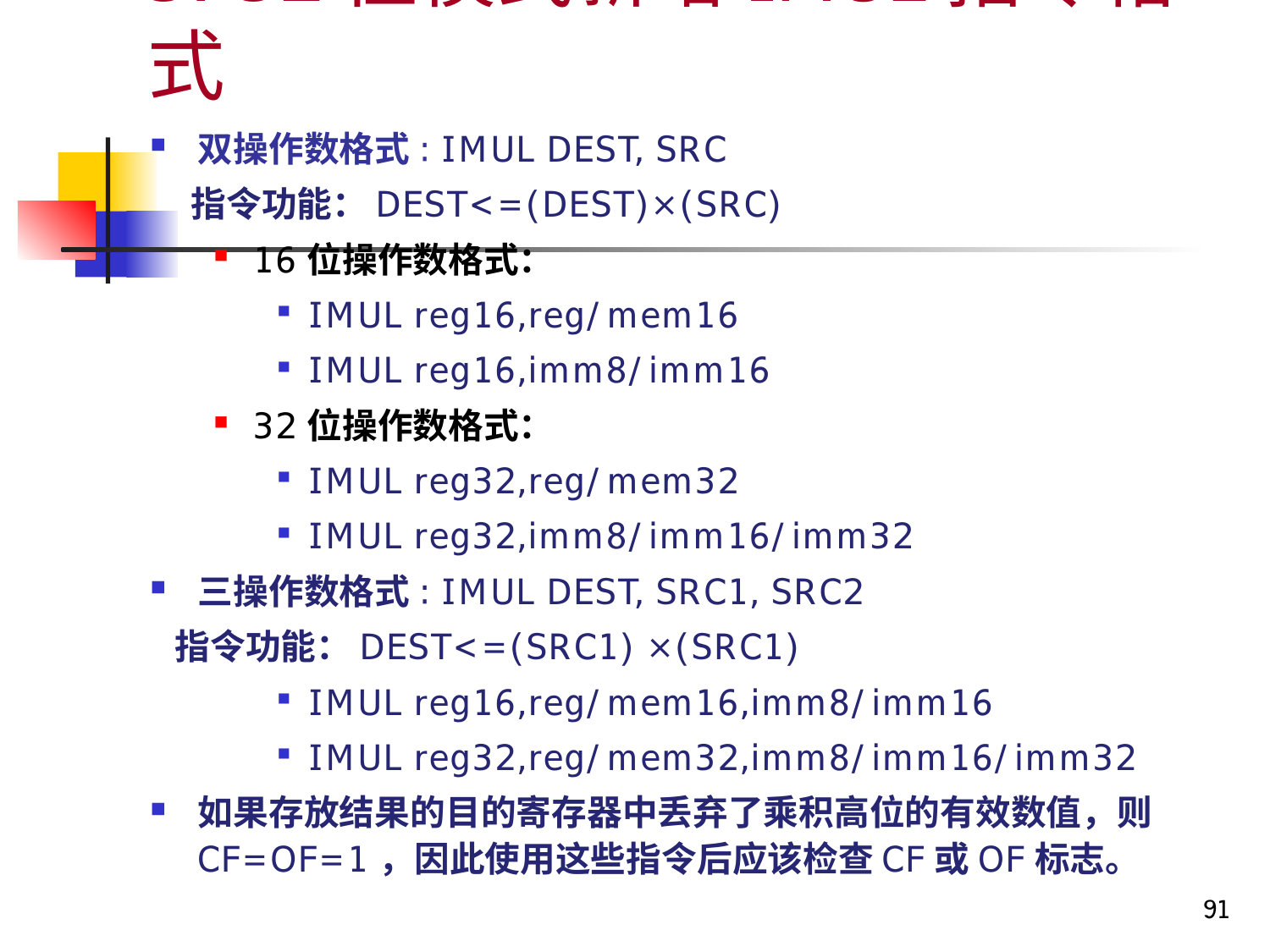

# 3. 32位模式新增IMUL指令格式
双操作数格式: IMUL DEST, SRC
    指令功能：DEST<=(DEST)×(SRC)
16位操作数格式：
IMUL reg16,reg/mem16
IMUL reg16,imm8/imm16
32位操作数格式：
IMUL reg32,reg/mem32
IMUL reg32,imm8/imm16/imm32
三操作数格式: IMUL DEST, SRC1, SRC2
  指令功能：DEST<=(SRC1) ×(SRC1)
IMUL reg16,reg/mem16,imm8/imm16
IMUL reg32,reg/mem32,imm8/imm16/imm32
如果存放结果的目的寄存器中丢弃了乘积高位的有效数值，则CF=OF=1，因此使用这些指令后应该检查CF或OF标志。

91